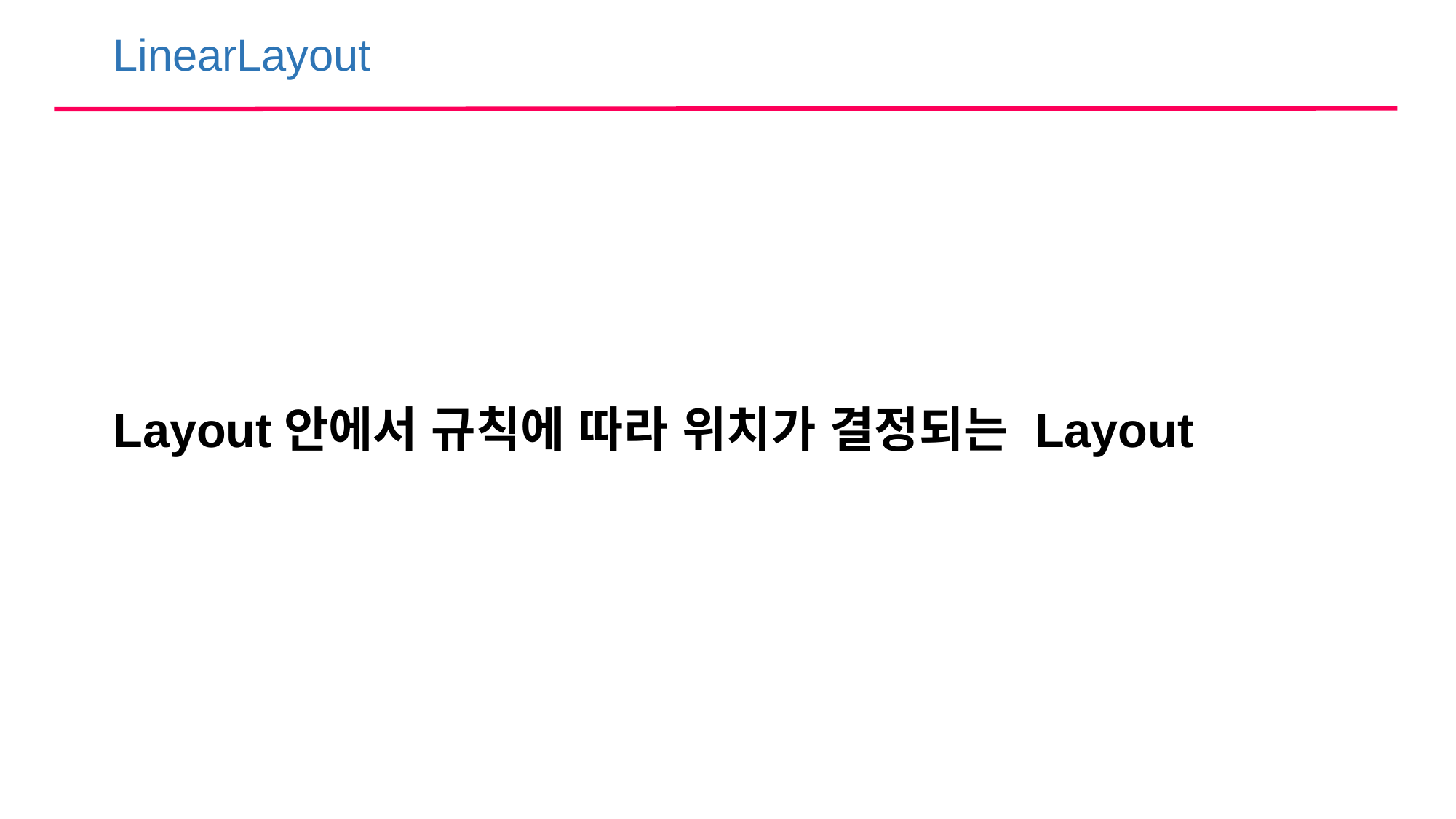

LinearLayout
Layout안에서 규칙에 따라 위치가 결정되는 Layout